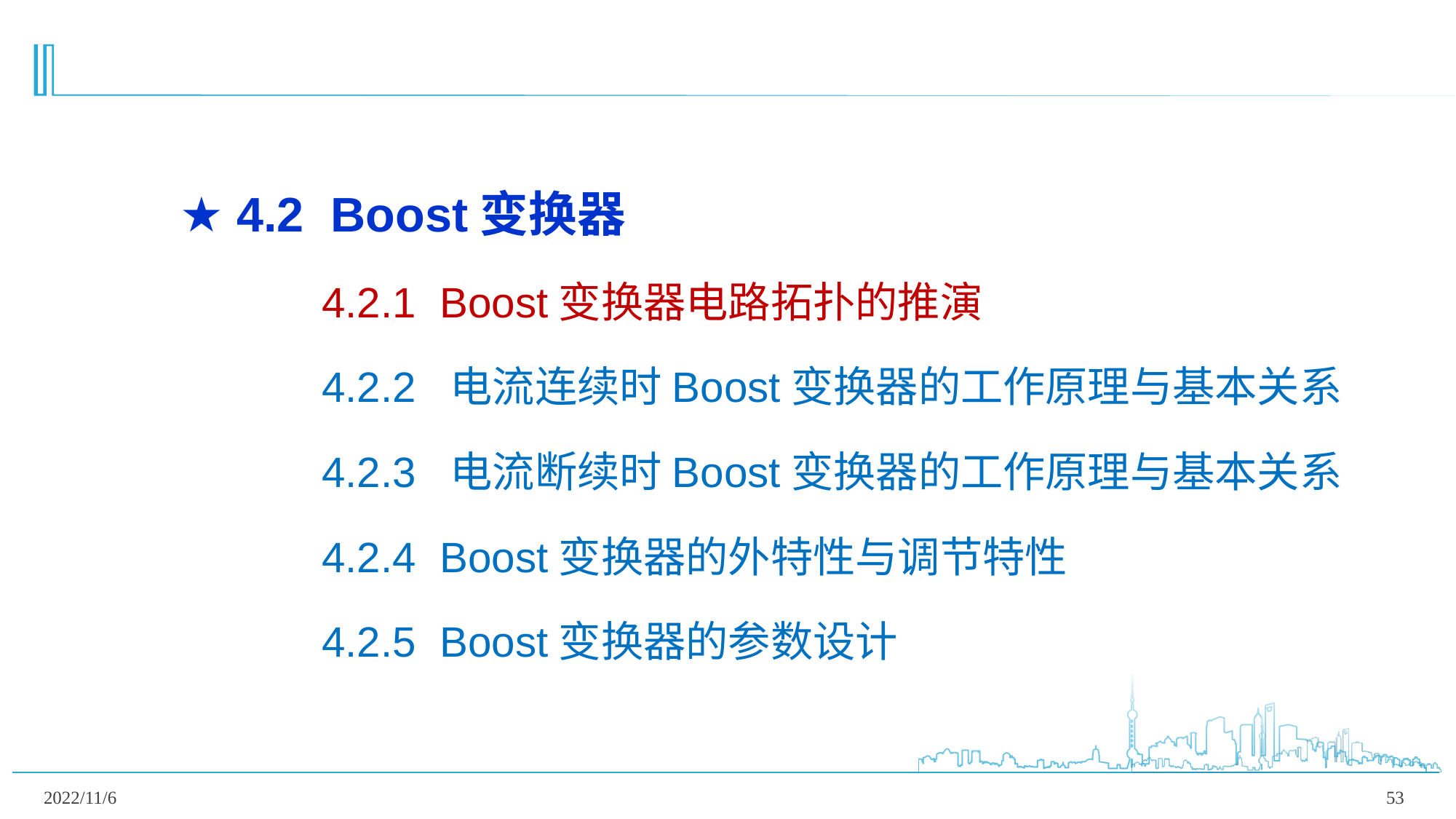

★ 4.2  Boost变换器
            4.2.1  Boost变换器电路拓扑的推演
            4.2.2  电流连续时Boost变换器的工作原理与基本关系
            4.2.3  电流断续时Boost变换器的工作原理与基本关系
            4.2.4  Boost变换器的外特性与调节特性
            4.2.5  Boost变换器的参数设计